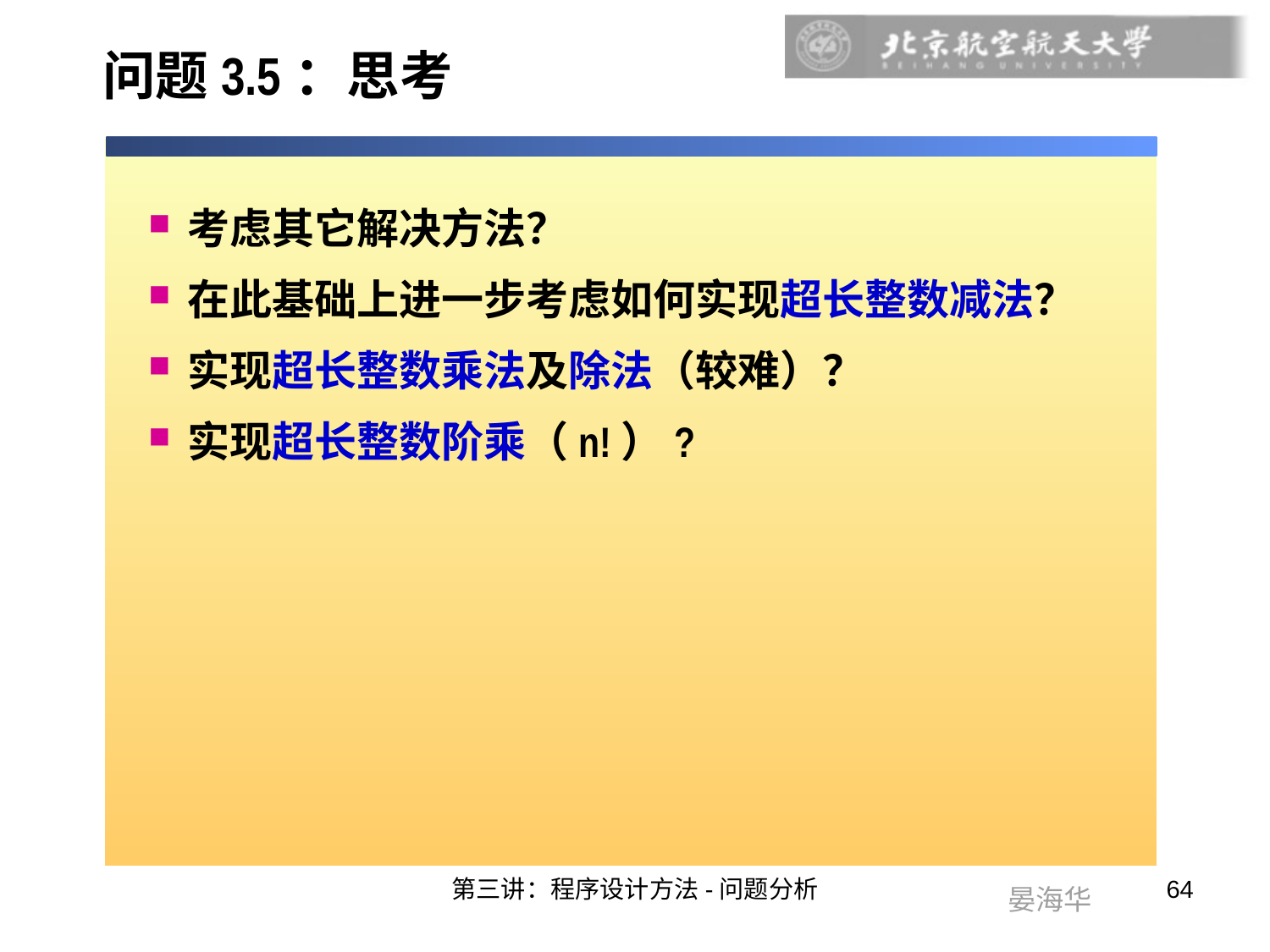

# 问题3.5：思考
考虑其它解决方法？
在此基础上进一步考虑如何实现超长整数减法？
实现超长整数乘法及除法（较难）？
实现超长整数阶乘（n!）?

第三讲：程序设计方法-问题分析
64